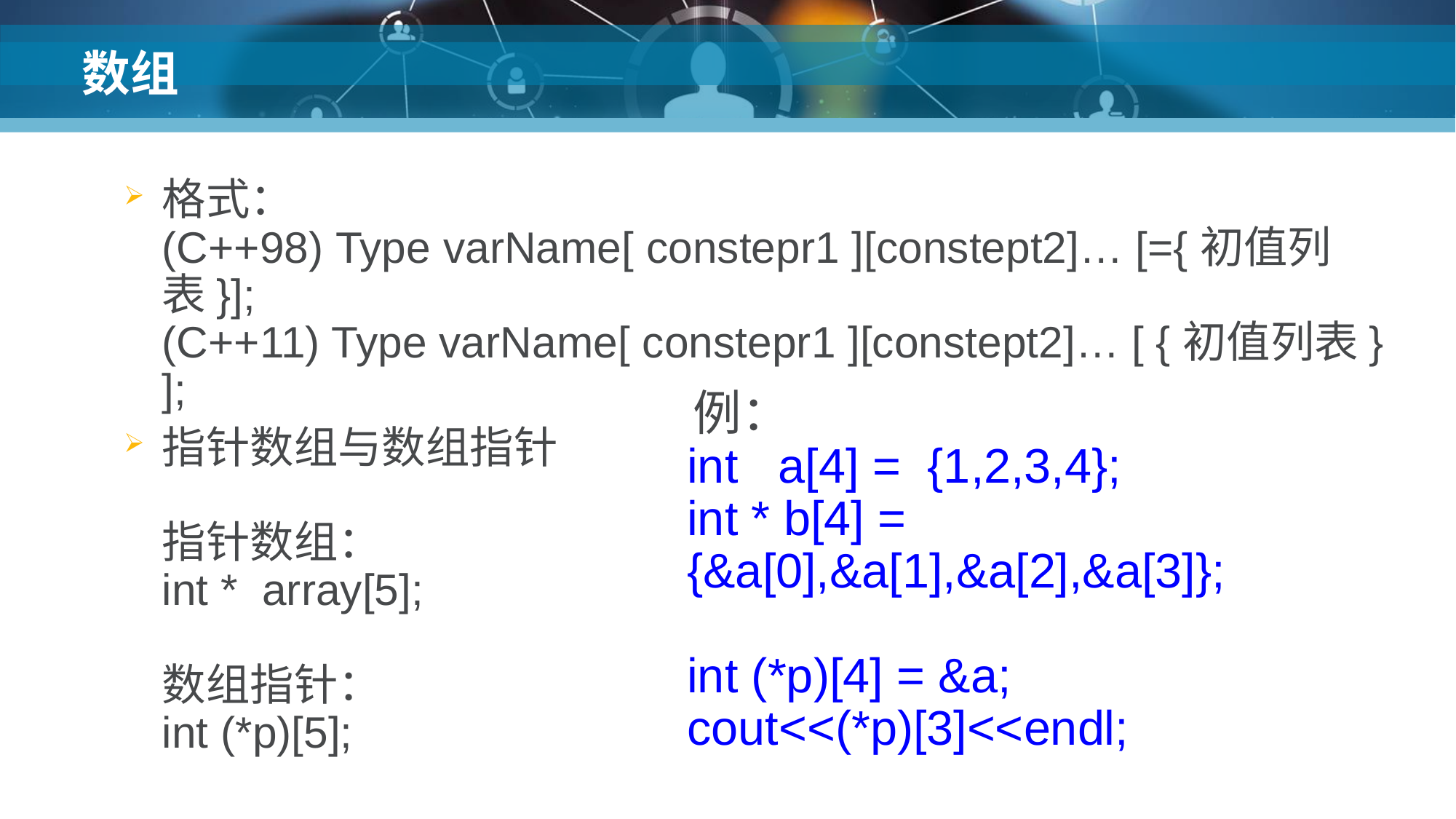

# 数组
格式：
(C++98) Type varName[ constepr1 ][constept2]… [={初值列表}];
(C++11) Type varName[ constepr1 ][constept2]… [ {初值列表} ];
指针数组与数组指针
指针数组：
int *  array[5];
数组指针：
int (*p)[5];
   例：
int   a[4] =  {1,2,3,4};
int * b[4] =  {&a[0],&a[1],&a[2],&a[3]};
int (*p)[4] = &a;
cout<<(*p)[3]<<endl;